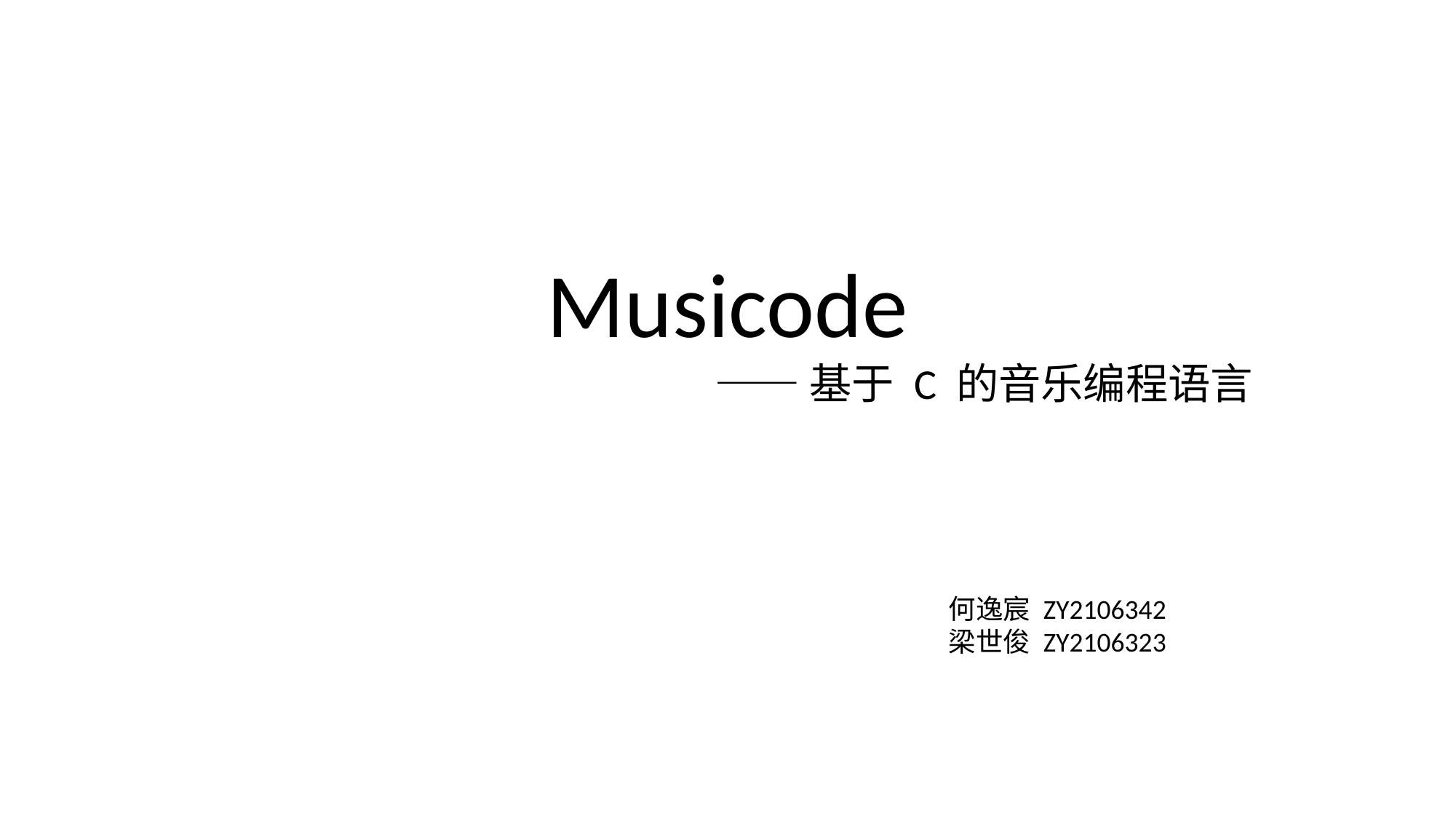

# Musicode
——基于 C 的音乐编程语言
何逸宸 ZY2106342
梁世俊 ZY2106323